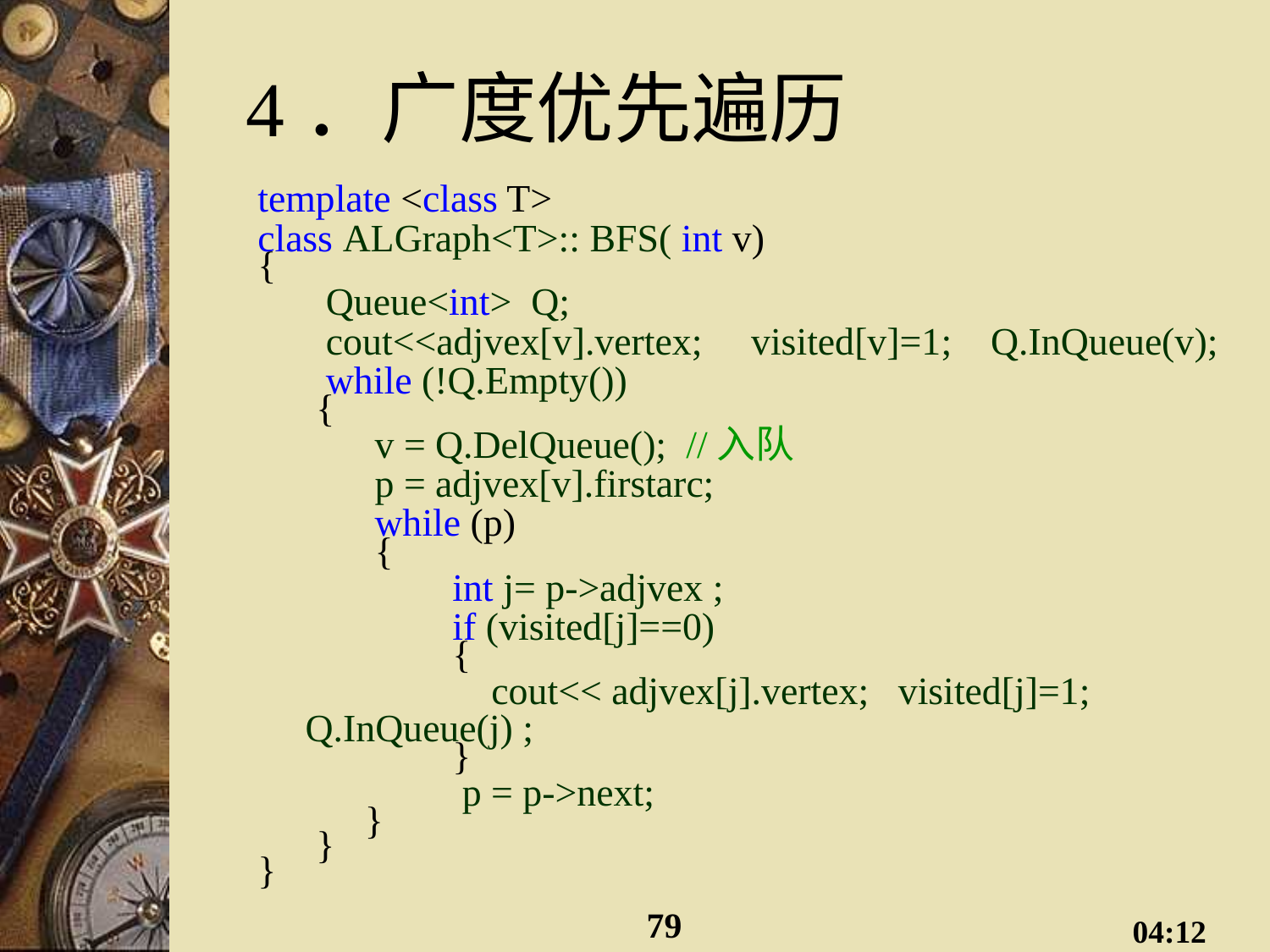

# 4．广度优先遍历
template <class T>
class ALGraph<T>:: BFS( int v)
{
       Queue<int>  Q;
       cout<<adjvex[v].vertex;     visited[v]=1;    Q.InQueue(v);
       while (!Q.Empty())
      {
            v = Q.DelQueue();  //入队
            p = adjvex[v].firstarc;
            while (p)
            {
                    int j= p->adjvex ;
                    if (visited[j]==0)
                    {
                        cout<< adjvex[j].vertex;   visited[j]=1;  Q.InQueue(j) ;
                    }
                     p = p->next;
           }
      }
}